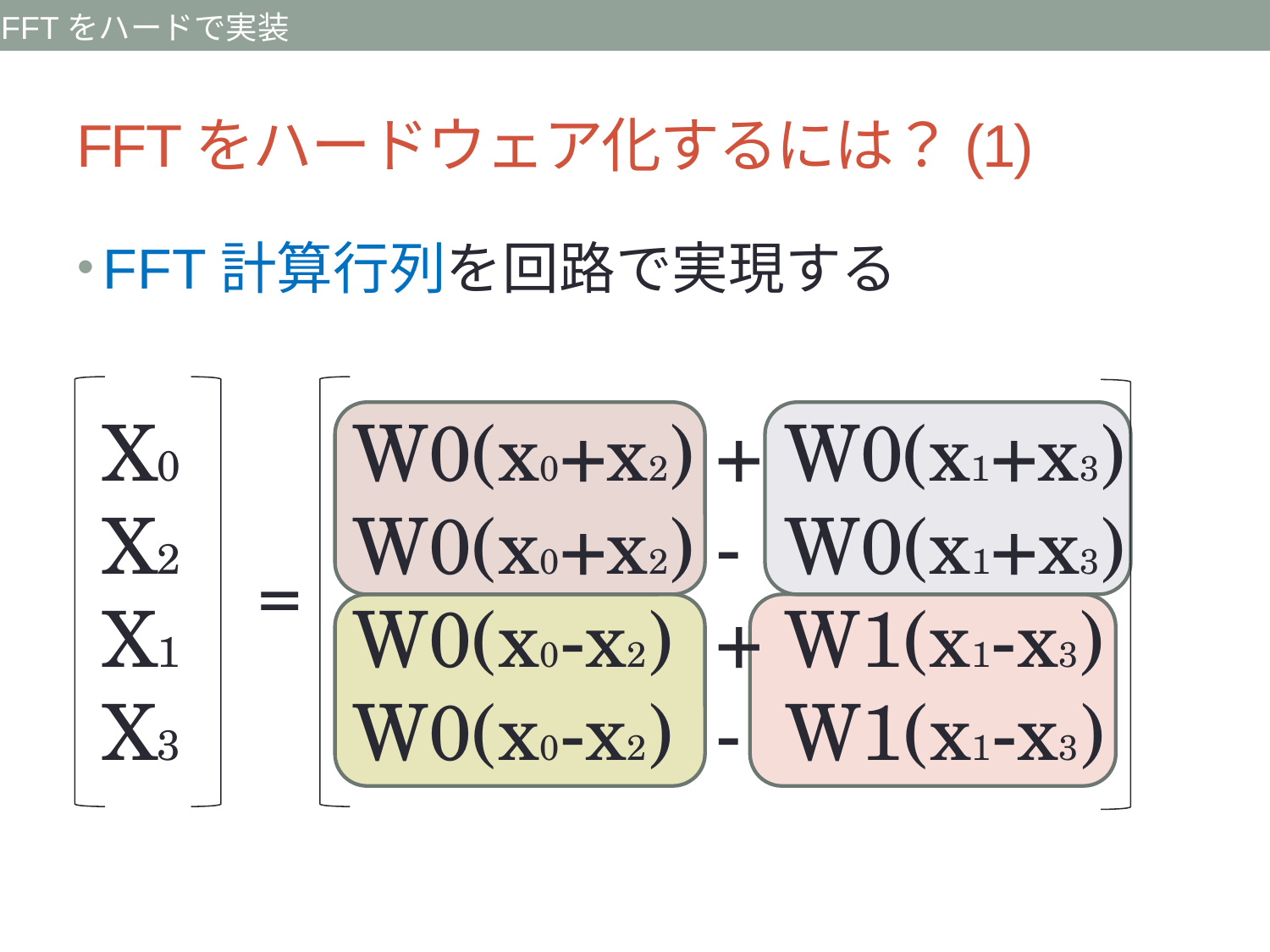

FFTをハードで実装
# FFTをハードウェア化するには？(1)
FFT計算行列を回路で実現する

X0        W0(x0+x2) + W0(x1+x3)
X2        W0(x0+x2) -  W0(x1+x3)
X1        W0(x0-x2)  + W1(x1-x3)
X3        W0(x0-x2)  -  W1(x1-x3)

=